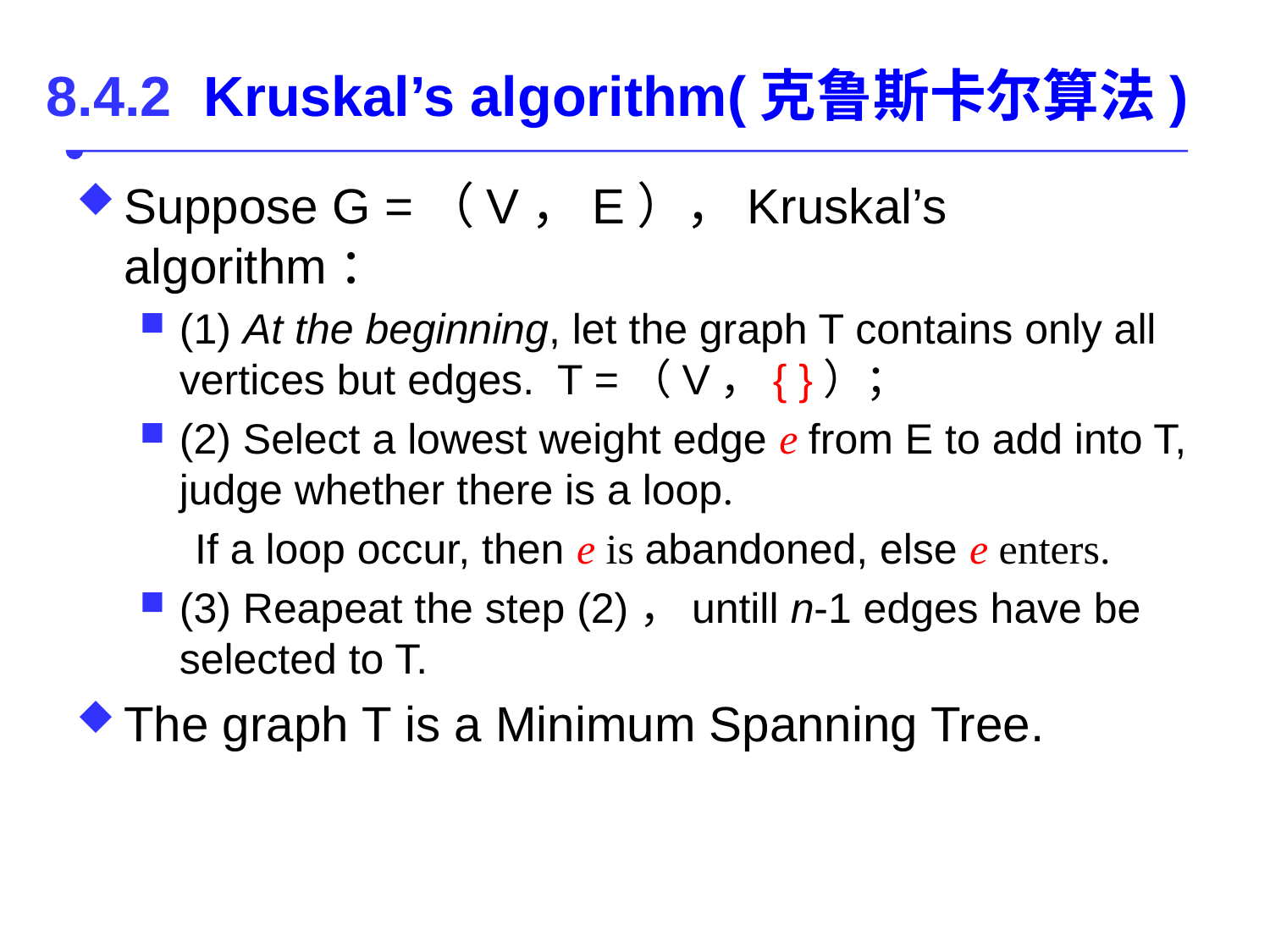

# 8.4.2  Kruskal’s algorithm(克鲁斯卡尔算法)
Suppose G =（V，E），Kruskal’s algorithm：
(1) At the beginning, let the graph T contains only all vertices but edges.  T =（V，{ }）；
(2) Select a lowest weight edge e from E to add into T, judge whether there is a loop.
If a loop occur, then e is abandoned, else e enters.
(3) Reapeat the step (2)，untill n-1 edges have be selected to T.
The graph T is a Minimum Spanning Tree.